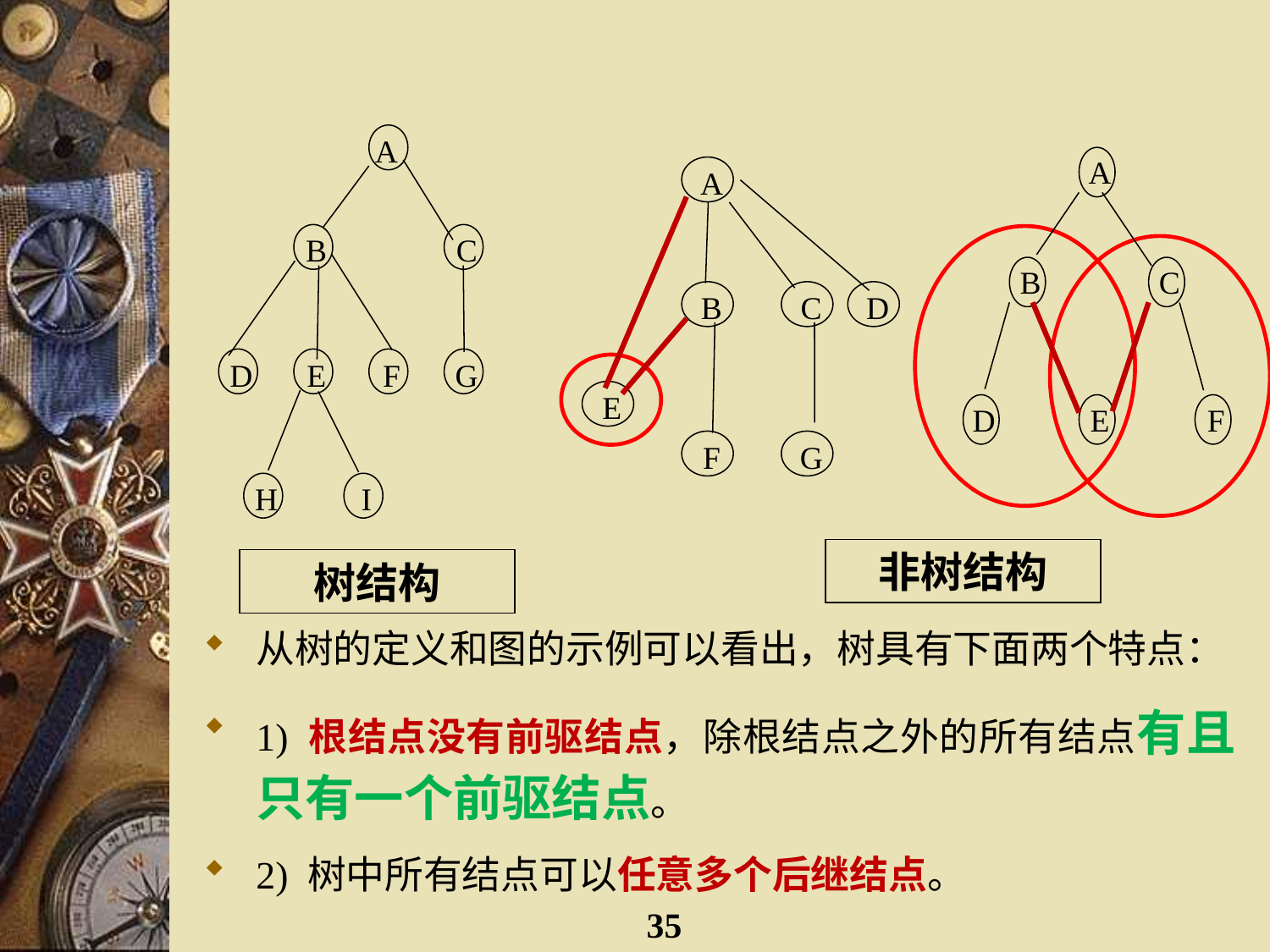

#
A

B

C

D

E

F

G

H

I

A

B

C

D

E

F

A

B

C

D

E

F

G

从树的定义和图的示例可以看出，树具有下面两个特点：
1) 根结点没有前驱结点，除根结点之外的所有结点有且只有一个前驱结点。
2) 树中所有结点可以任意多个后继结点。

非树结构
树结构